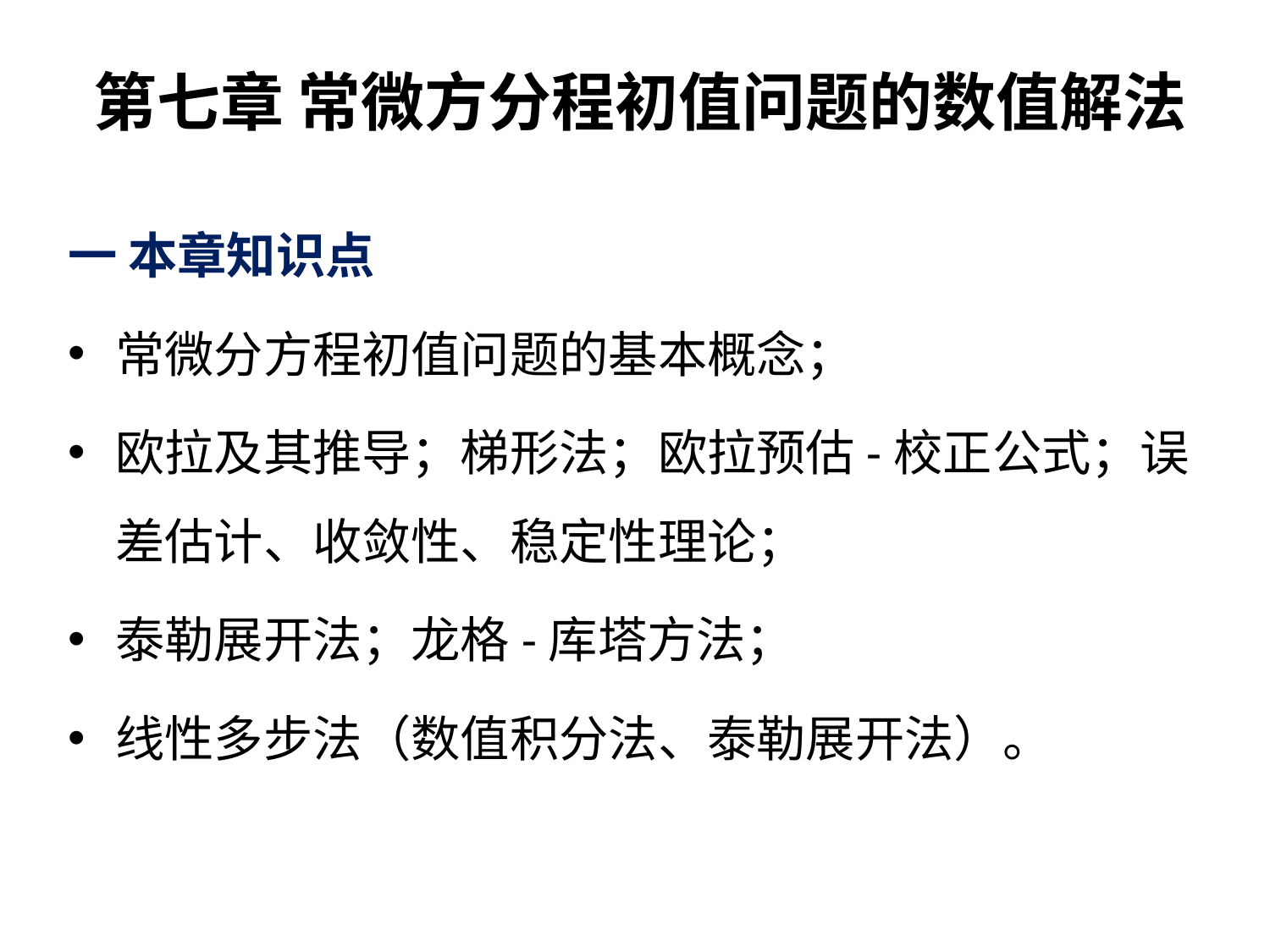

第七章 常微方分程初值问题的数值解法
一 本章知识点
常微分方程初值问题的基本概念；
欧拉及其推导；梯形法；欧拉预估-校正公式；误差估计、收敛性、稳定性理论；
泰勒展开法；龙格-库塔方法；
线性多步法（数值积分法、泰勒展开法）。